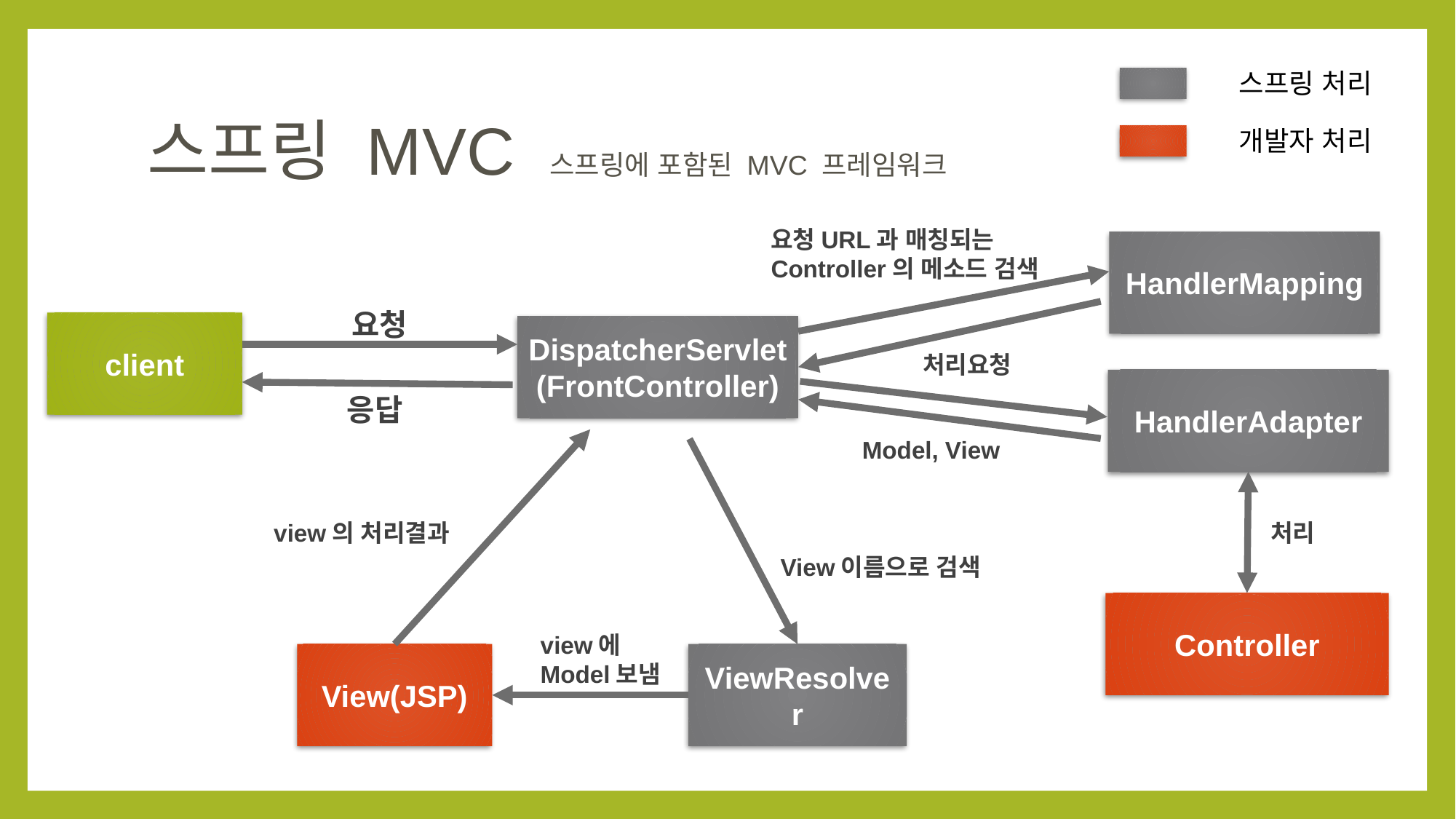

스프링 처리

# 스프링 MVC 스프링에 포함된 MVC 프레임워크
개발자 처리

요청URL과 매칭되는
Controller의 메소드 검색
HandlerMapping
요청
client
DispatcherServlet
(FrontController)
처리요청
HandlerAdapter
응답
Model, View
view의 처리결과
처리
View이름으로 검색
Controller
view에
Model보냄
View(JSP)
ViewResolver